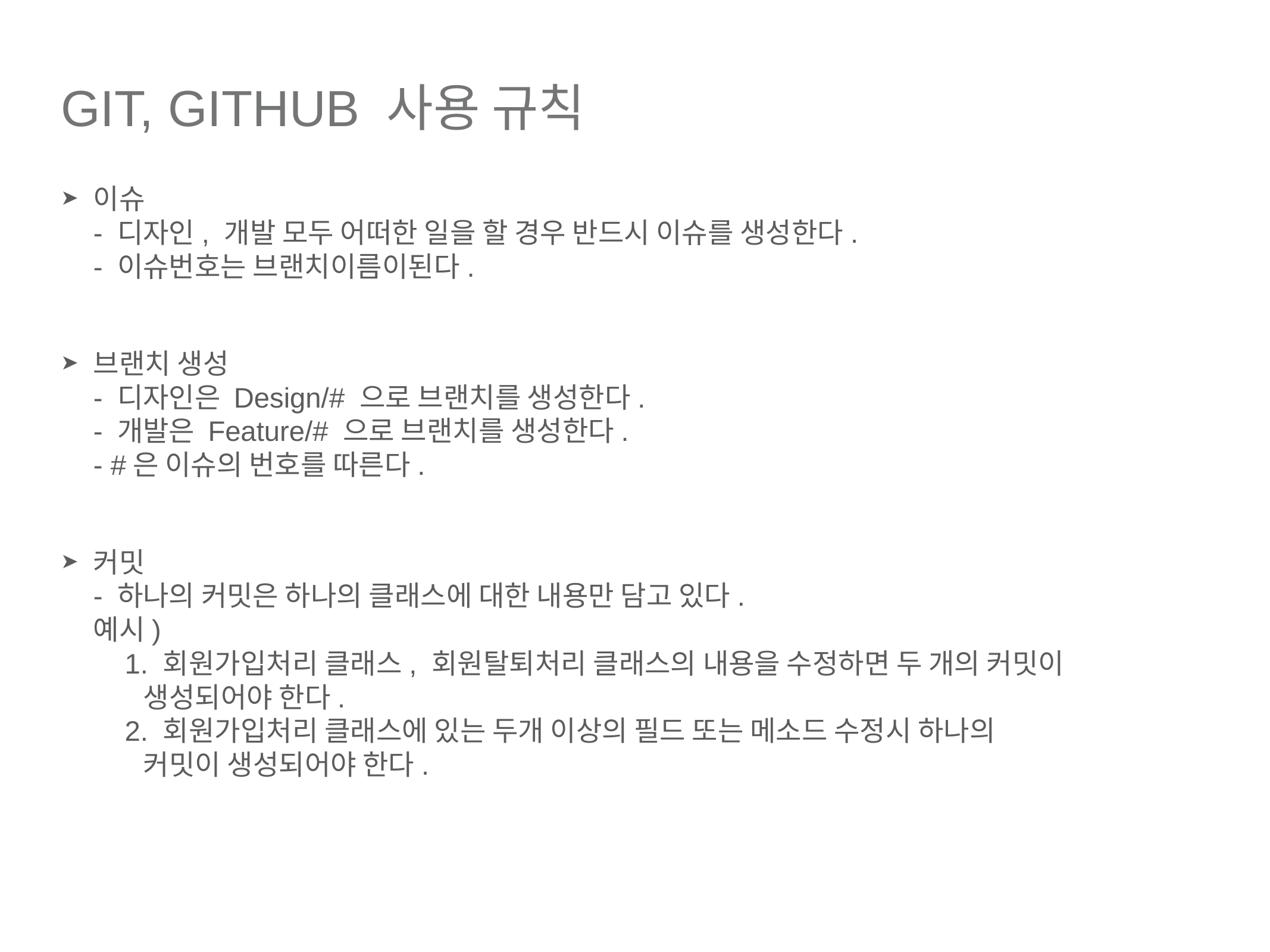

# Git, Github 사용 규칙

이슈
- 디자인, 개발 모두 어떠한 일을 할 경우 반드시 이슈를 생성한다.
- 이슈번호는 브랜치이름이된다.

브랜치 생성
- 디자인은 Design/# 으로 브랜치를 생성한다.
- 개발은 Feature/# 으로 브랜치를 생성한다.
- #은 이슈의 번호를 따른다.

커밋
- 하나의 커밋은 하나의 클래스에 대한 내용만 담고 있다.
예시)
    1. 회원가입처리 클래스, 회원탈퇴처리 클래스의 내용을 수정하면 두 개의 커밋이
        생성되어야 한다.
    2. 회원가입처리 클래스에 있는 두개 이상의 필드 또는 메소드 수정시 하나의
        커밋이 생성되어야 한다.